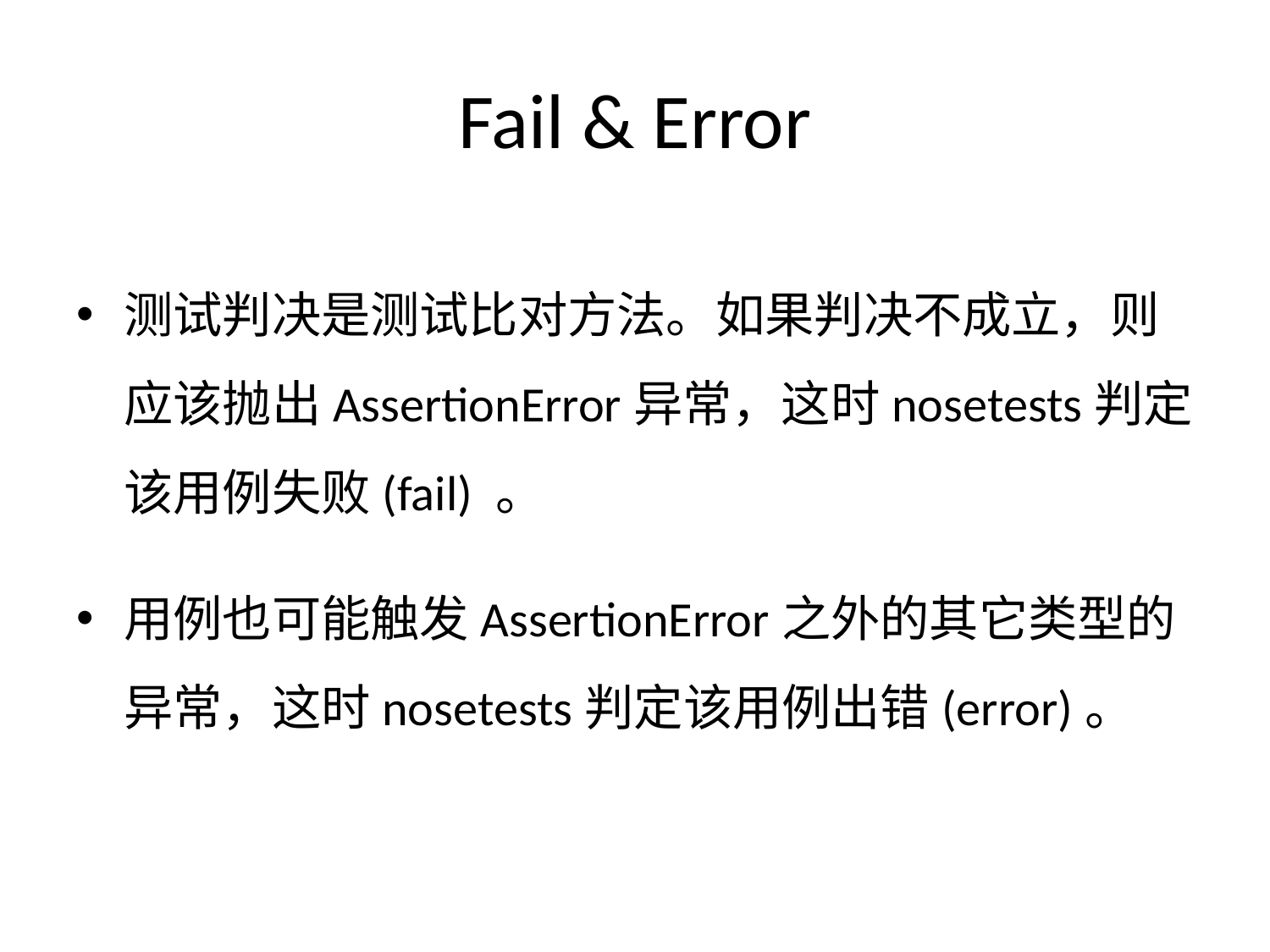

# Fail & Error
测试判决是测试比对方法。如果判决不成立，则应该抛出AssertionError异常，这时nosetests判定该用例失败(fail) 。
用例也可能触发AssertionError之外的其它类型的异常，这时nosetests判定该用例出错(error)。